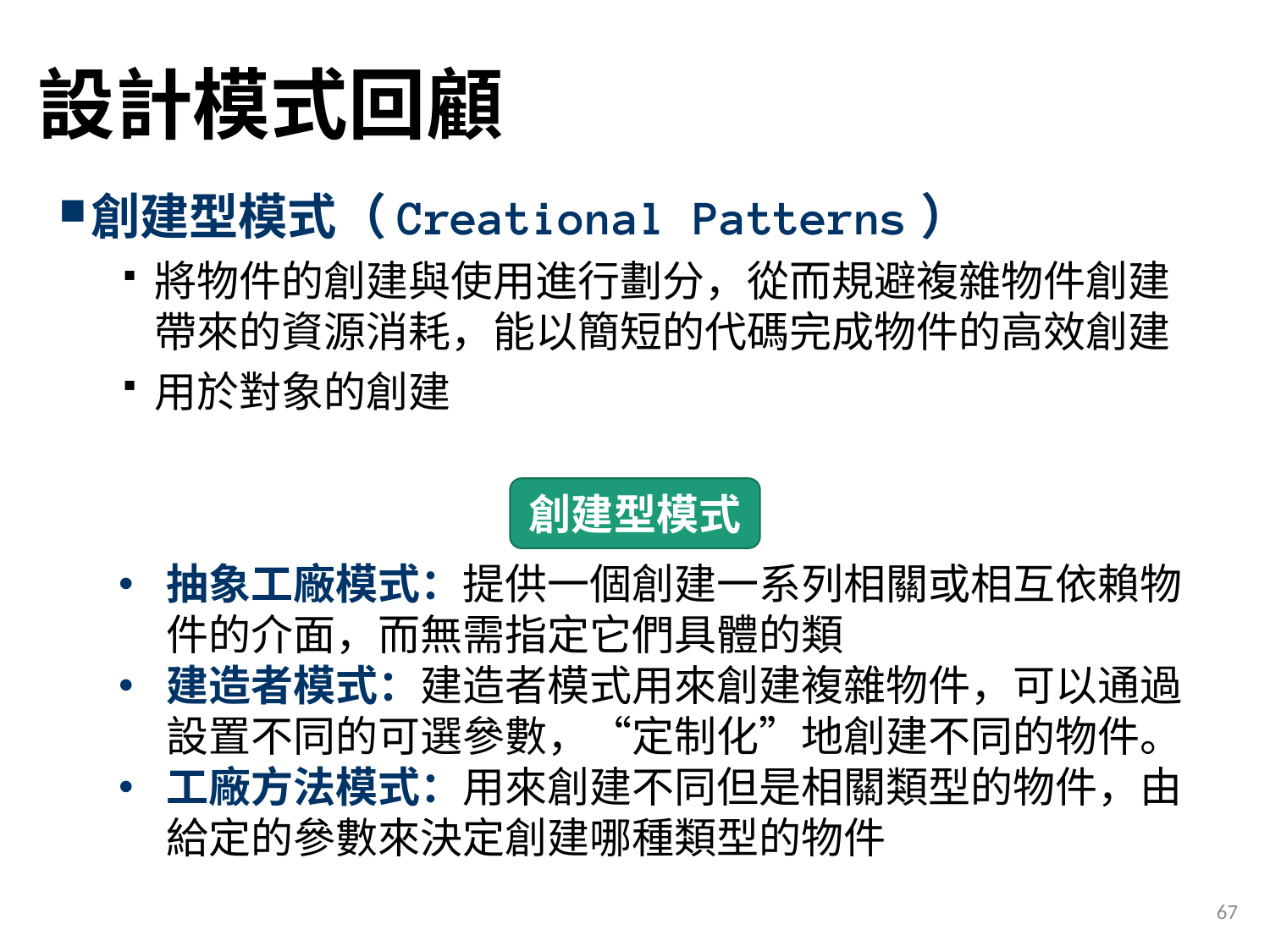

# 設計模式回顧
創建型模式（Creational Patterns）
將物件的創建與使用進行劃分，從而規避複雜物件創建帶來的資源消耗，能以簡短的代碼完成物件的高效創建
用於對象的創建

創建型模式
抽象工廠模式：提供一個創建一系列相關或相互依賴物件的介面，而無需指定它們具體的類
建造者模式：建造者模式用來創建複雜物件，可以通過設置不同的可選參數，“定制化”地創建不同的物件。
工廠方法模式：用來創建不同但是相關類型的物件，由給定的參數來決定創建哪種類型的物件
67